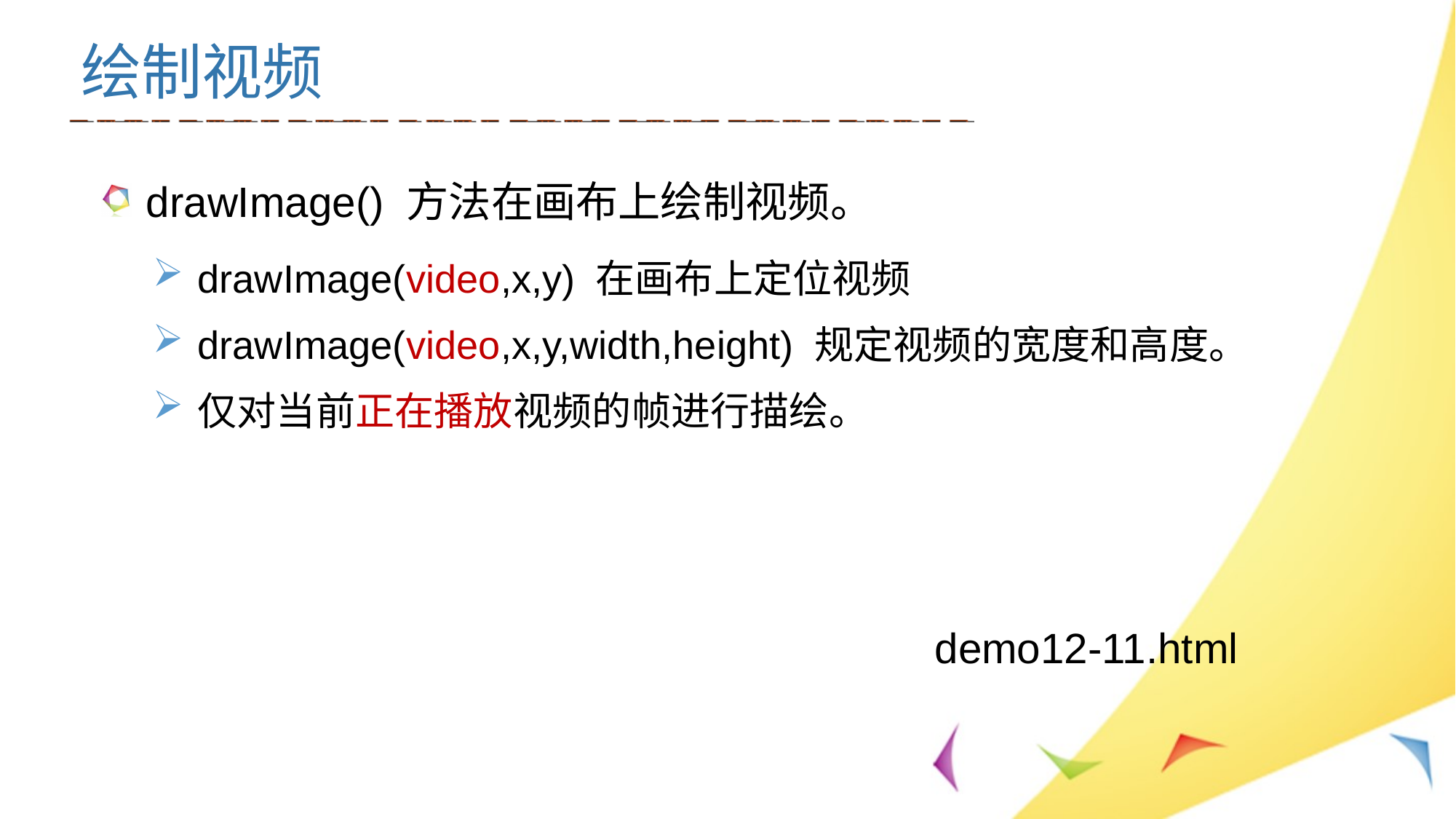

绘制视频
drawImage() 方法在画布上绘制视频。
drawImage(video,x,y) 在画布上定位视频
drawImage(video,x,y,width,height) 规定视频的宽度和高度。
仅对当前正在播放视频的帧进行描绘。
demo12-11.html